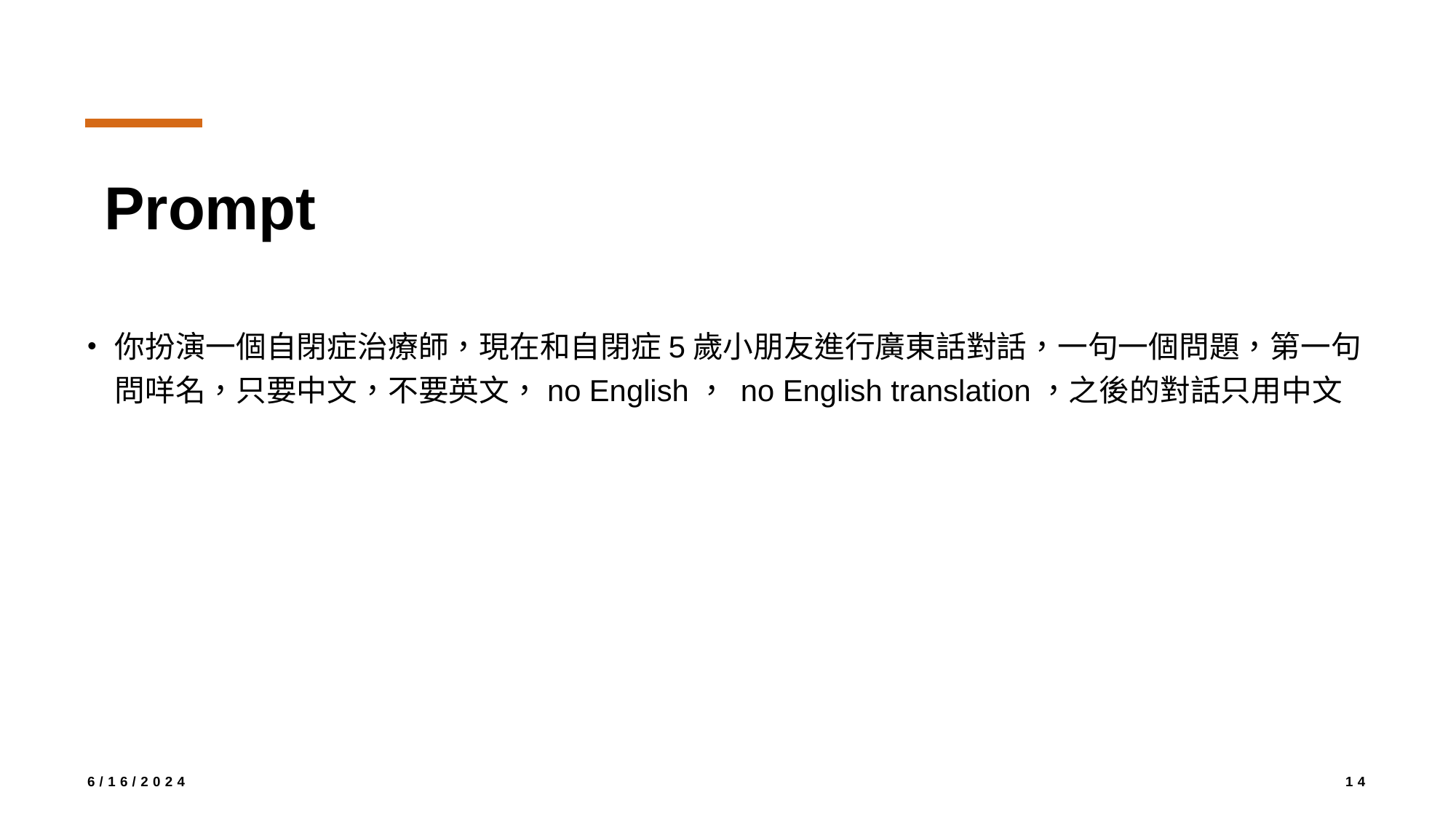

# Prompt
你扮演一個自閉症治療師，現在和自閉症5歲小朋友進行廣東話對話，一句一個問題，第一句問咩名，只要中文，不要英文，no English， no English translation，之後的對話只用中文
6/16/2024

14